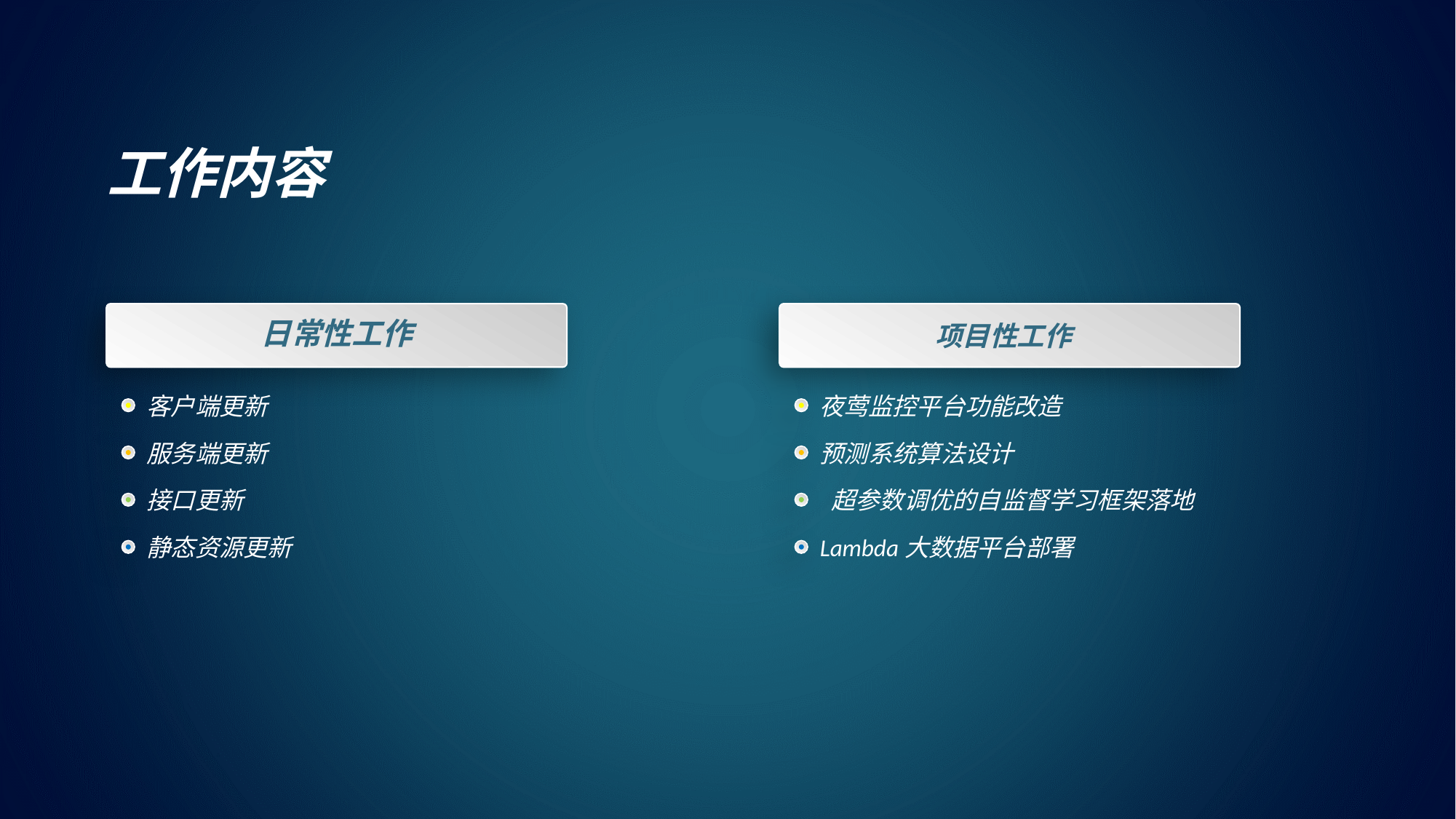

工作内容
日常性工作

项目性工作
客户端更新
服务端更新
接口更新
静态资源更新

夜莺监控平台功能改造
预测系统算法设计
 超参数调优的自监督学习框架落地
Lambda大数据平台部署